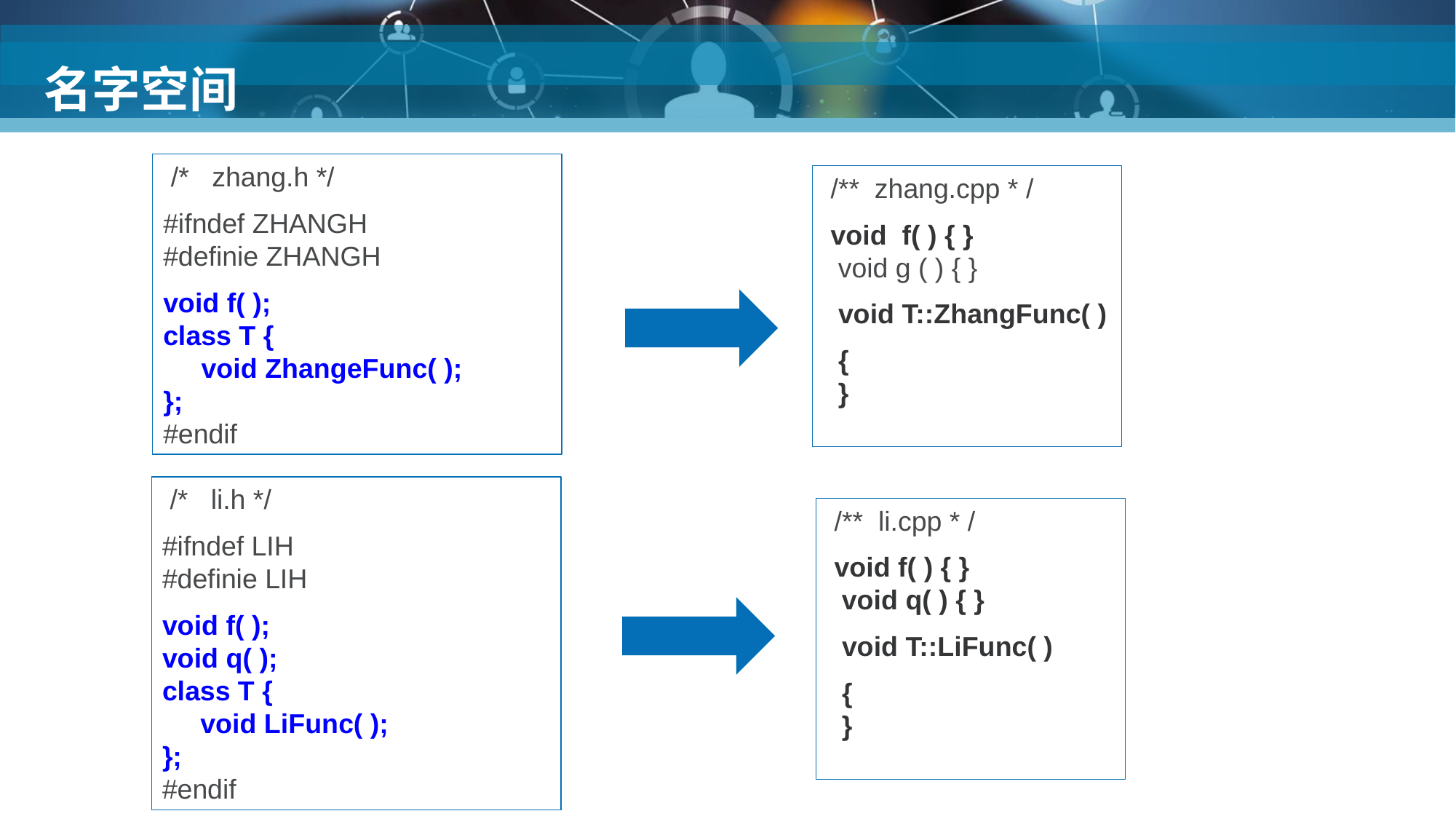

# 名字空间
 /*   zhang.h */
#ifndef ZHANGH
#definie ZHANGH
void f( );
class T {
     void ZhangeFunc( );
};
#endif
 /**  zhang.cpp * /
 void  f( ) { }
  void g ( ) { }
  void T::ZhangFunc( )
  {
  }

 /*   li.h */
#ifndef LIH
#definie LIH
void f( );
void q( );
class T {
     void LiFunc( );
};
#endif
 /**  li.cpp * /
 void f( ) { }
  void q( ) { }
  void T::LiFunc( )
  {
  }